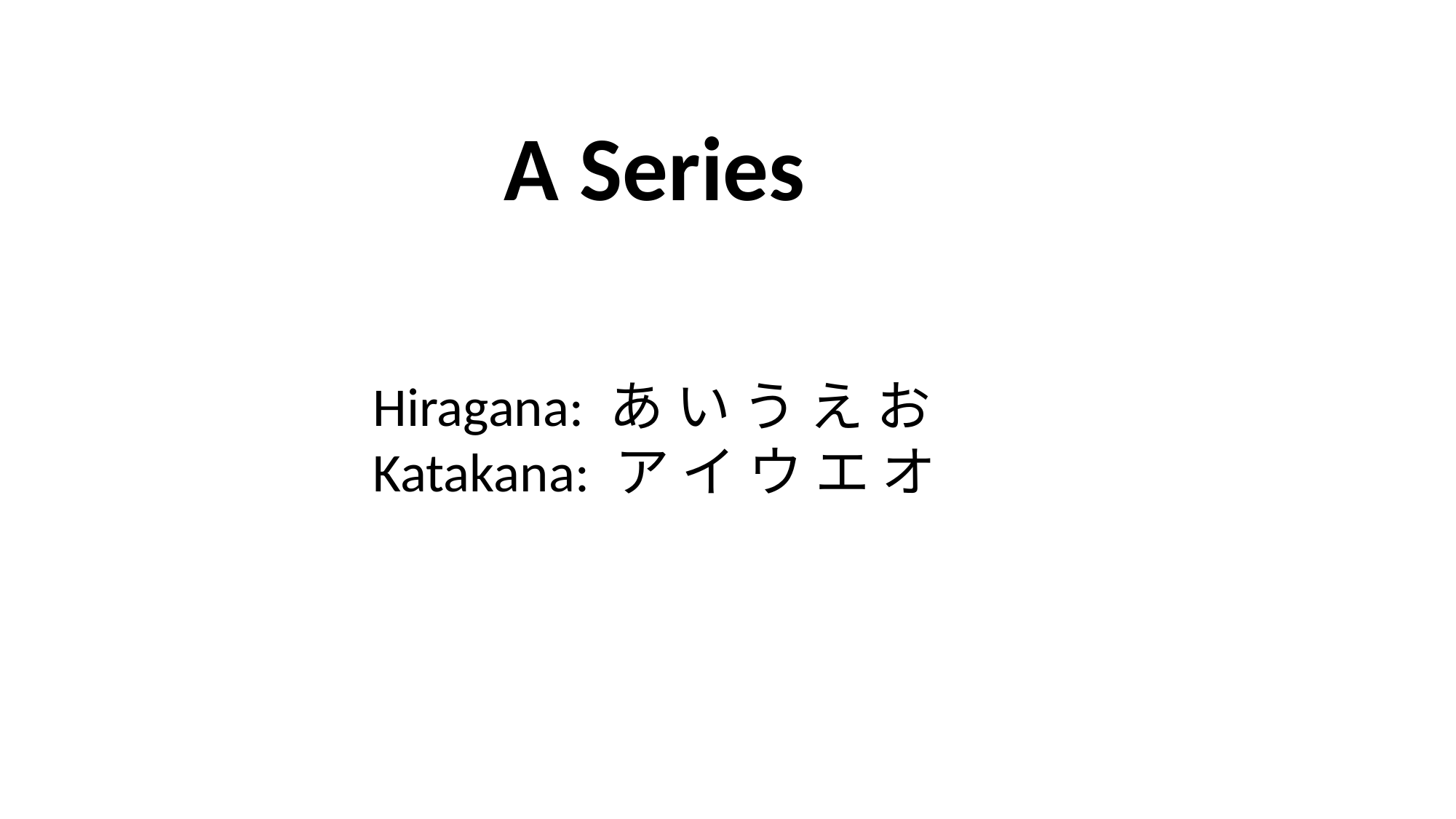

A Series
Hiragana: あ い う え お
Katakana: ア イ ウ エ オ